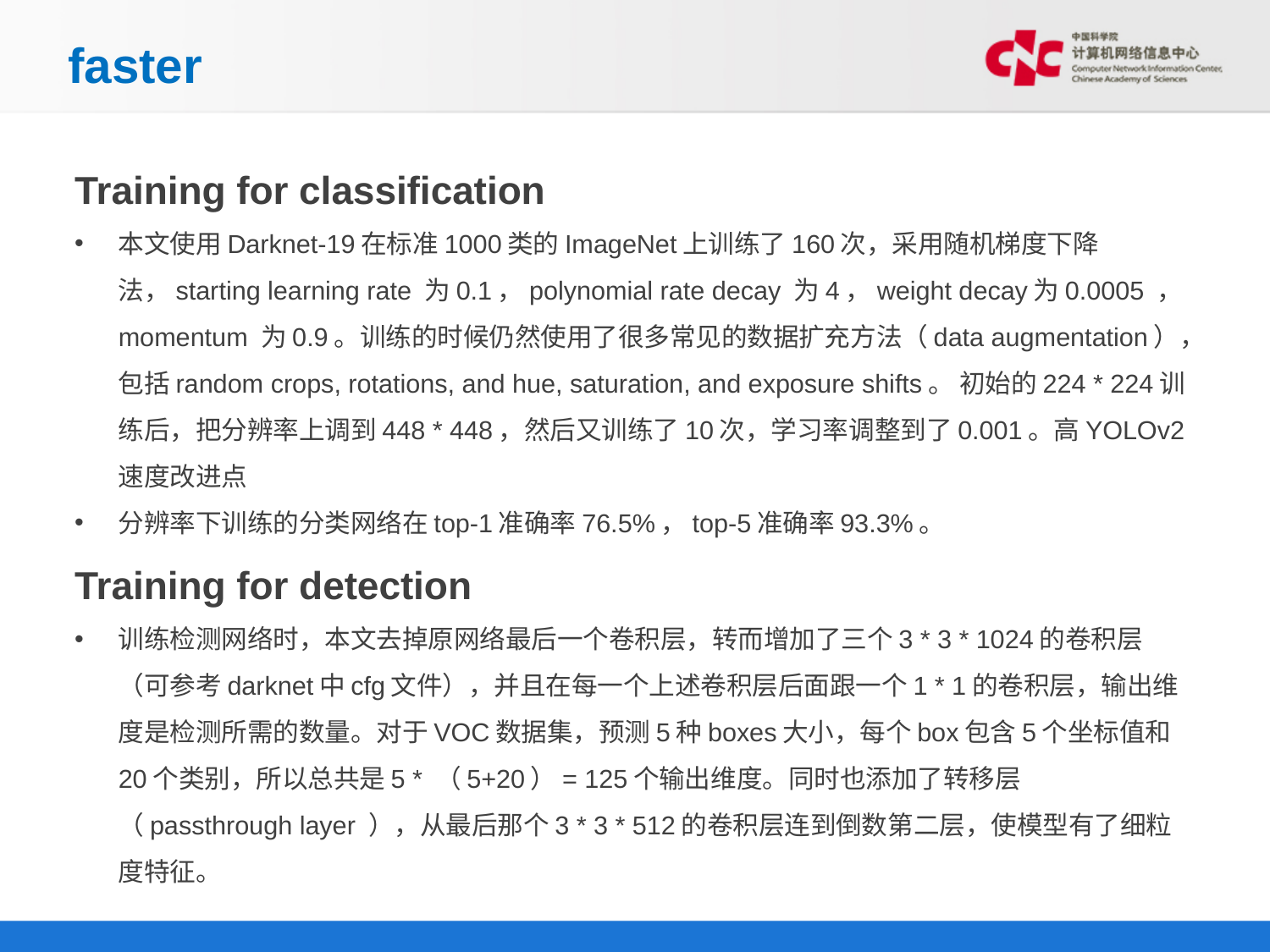

# faster
Training for classification
本文使用Darknet-19在标准1000类的ImageNet上训练了160次，采用随机梯度下降法，starting learning rate 为0.1，polynomial rate decay 为4，weight decay为0.0005 ，momentum 为0.9。训练的时候仍然使用了很多常见的数据扩充方法（data augmentation），包括random crops, rotations, and hue, saturation, and exposure shifts。 初始的224 * 224训练后，把分辨率上调到448 * 448，然后又训练了10次，学习率调整到了0.001。高YOLOv2速度改进点
分辨率下训练的分类网络在top-1准确率76.5%，top-5准确率93.3%。
Training for detection
训练检测网络时，本文去掉原网络最后一个卷积层，转而增加了三个3 * 3 * 1024的卷积层（可参考darknet中cfg文件），并且在每一个上述卷积层后面跟一个1 * 1的卷积层，输出维度是检测所需的数量。对于VOC数据集，预测5种boxes大小，每个box包含5个坐标值和20个类别，所以总共是5 * （5+20）= 125个输出维度。同时也添加了转移层（passthrough layer ），从最后那个3 * 3 * 512的卷积层连到倒数第二层，使模型有了细粒度特征。